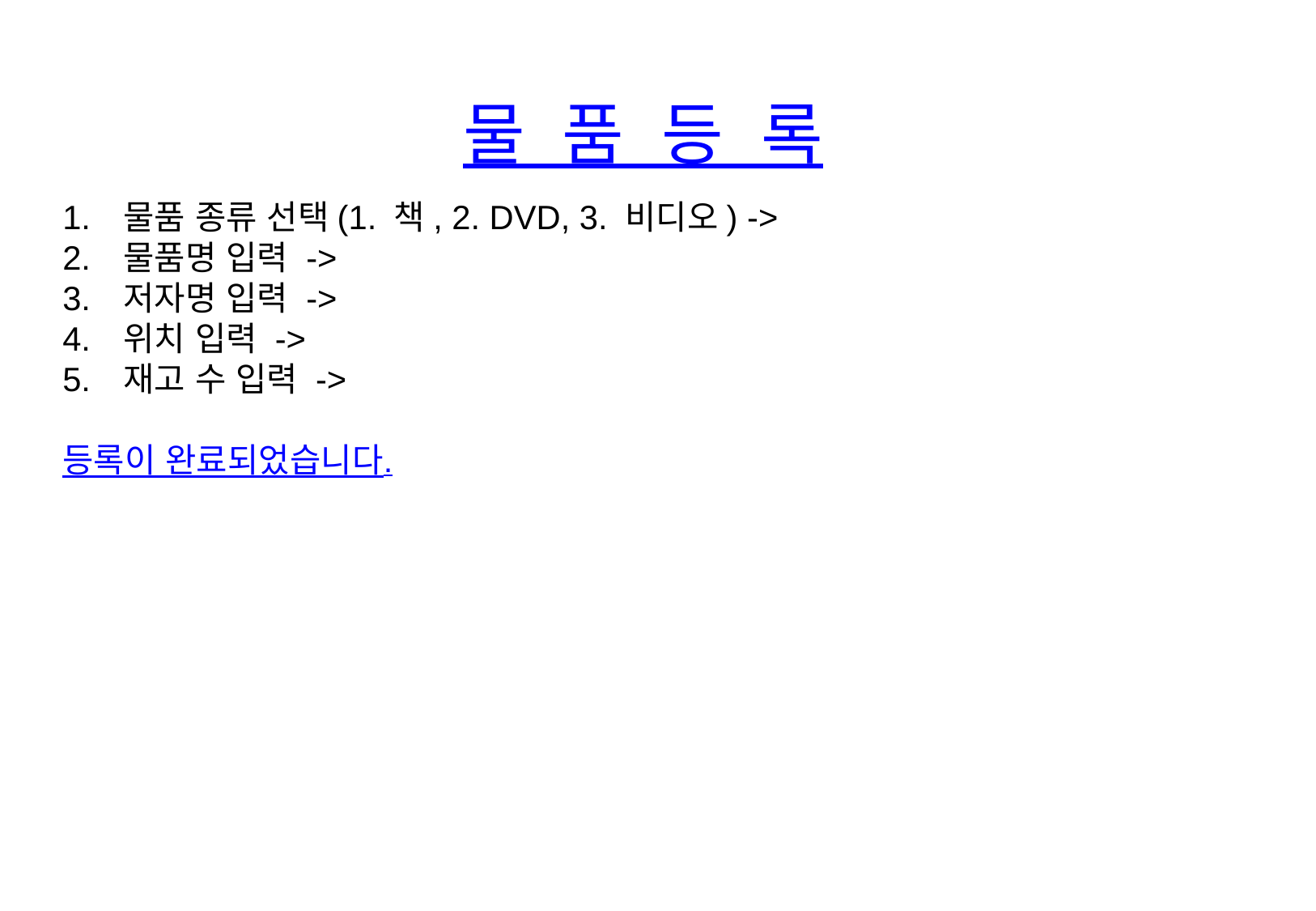

물  품  등  록
물품 종류 선택(1. 책, 2. DVD, 3. 비디오) ->
물품명 입력 ->
저자명 입력 ->
위치 입력 ->
재고 수 입력 ->

등록이 완료되었습니다.